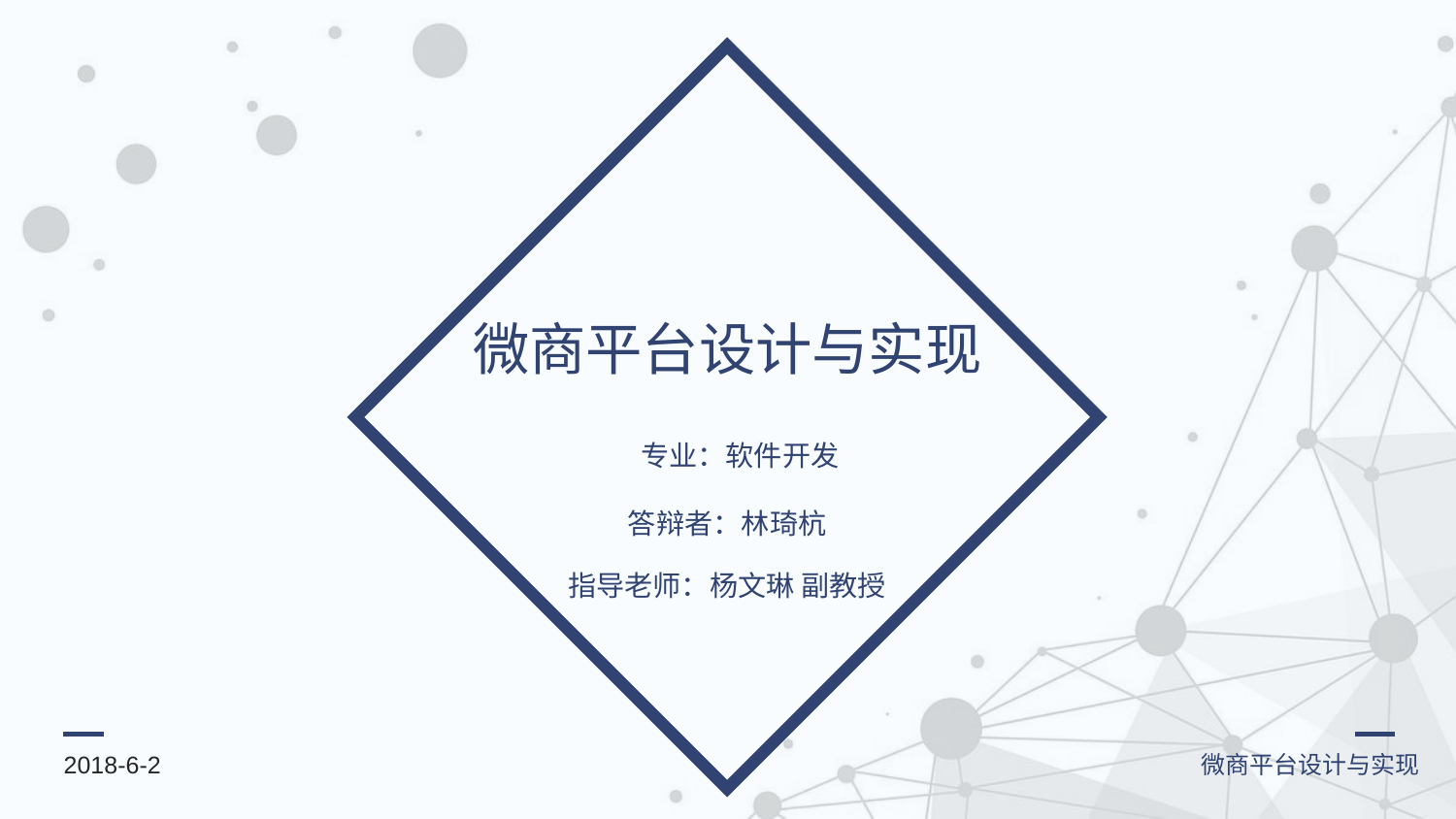

微商平台设计与实现
   专业：软件开发
答辩者：林琦杭
指导老师：杨文琳 副教授
2018-6-2
微商平台设计与实现